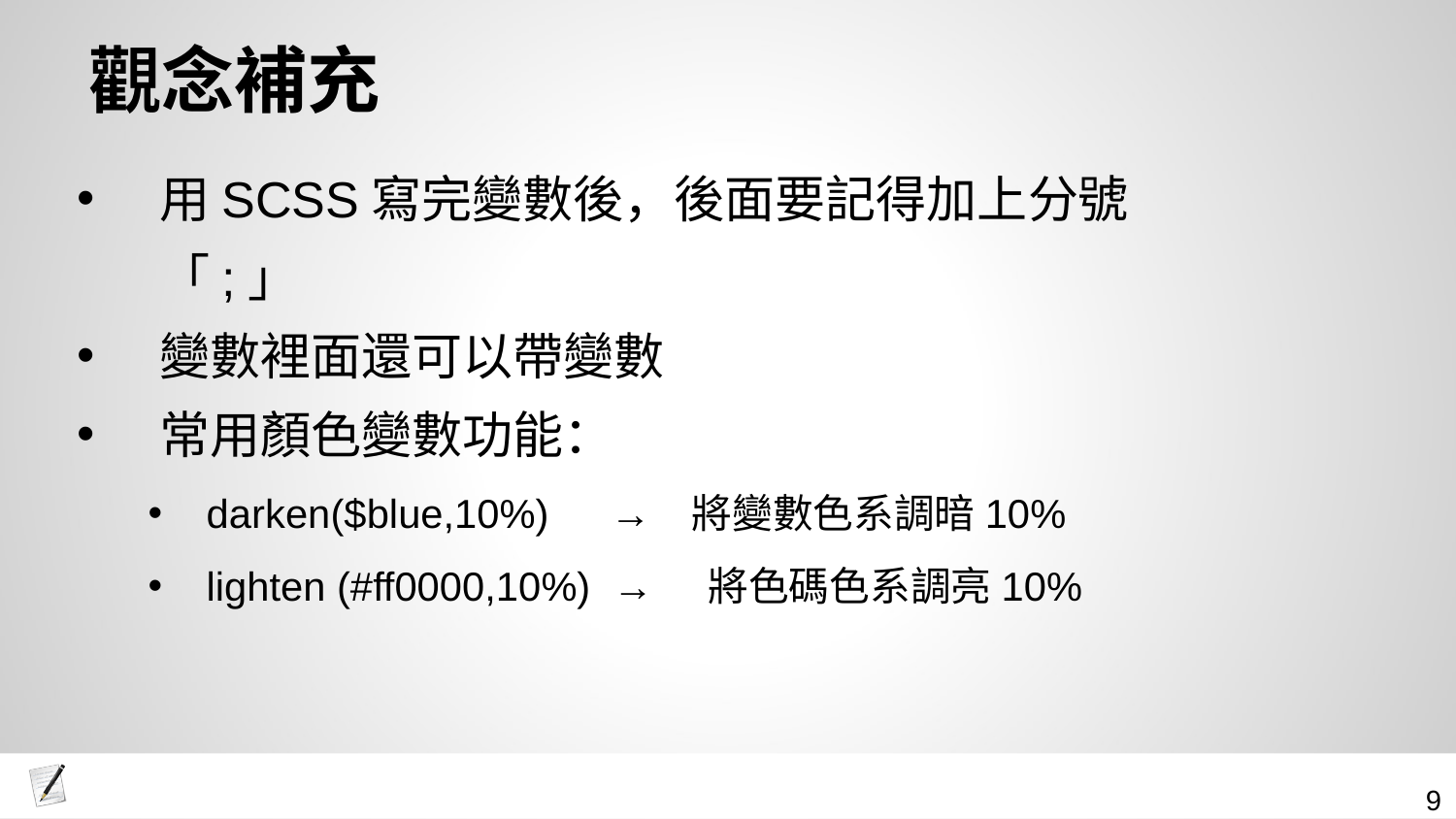

# 觀念補充
用SCSS寫完變數後，後面要記得加上分號「;」
變數裡面還可以帶變數
常用顏色變數功能：
darken($blue,10%)　 →　將變數色系調暗10%
lighten (#ff0000,10%)  →    將色碼色系調亮10%
9